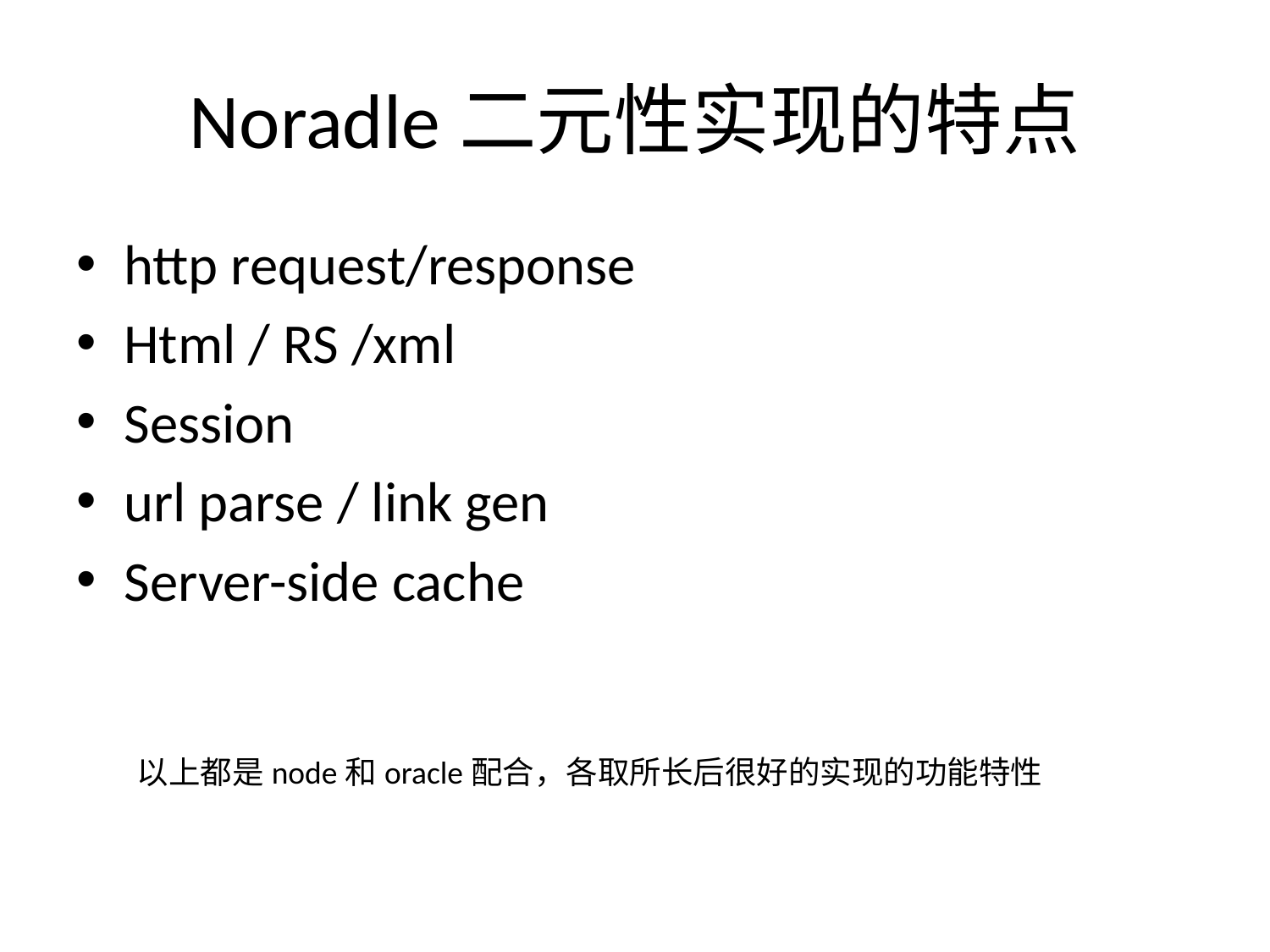

# Noradle二元性实现的特点
http request/response
Html / RS /xml
Session
url parse / link gen
Server-side cache

以上都是node和oracle配合，各取所长后很好的实现的功能特性